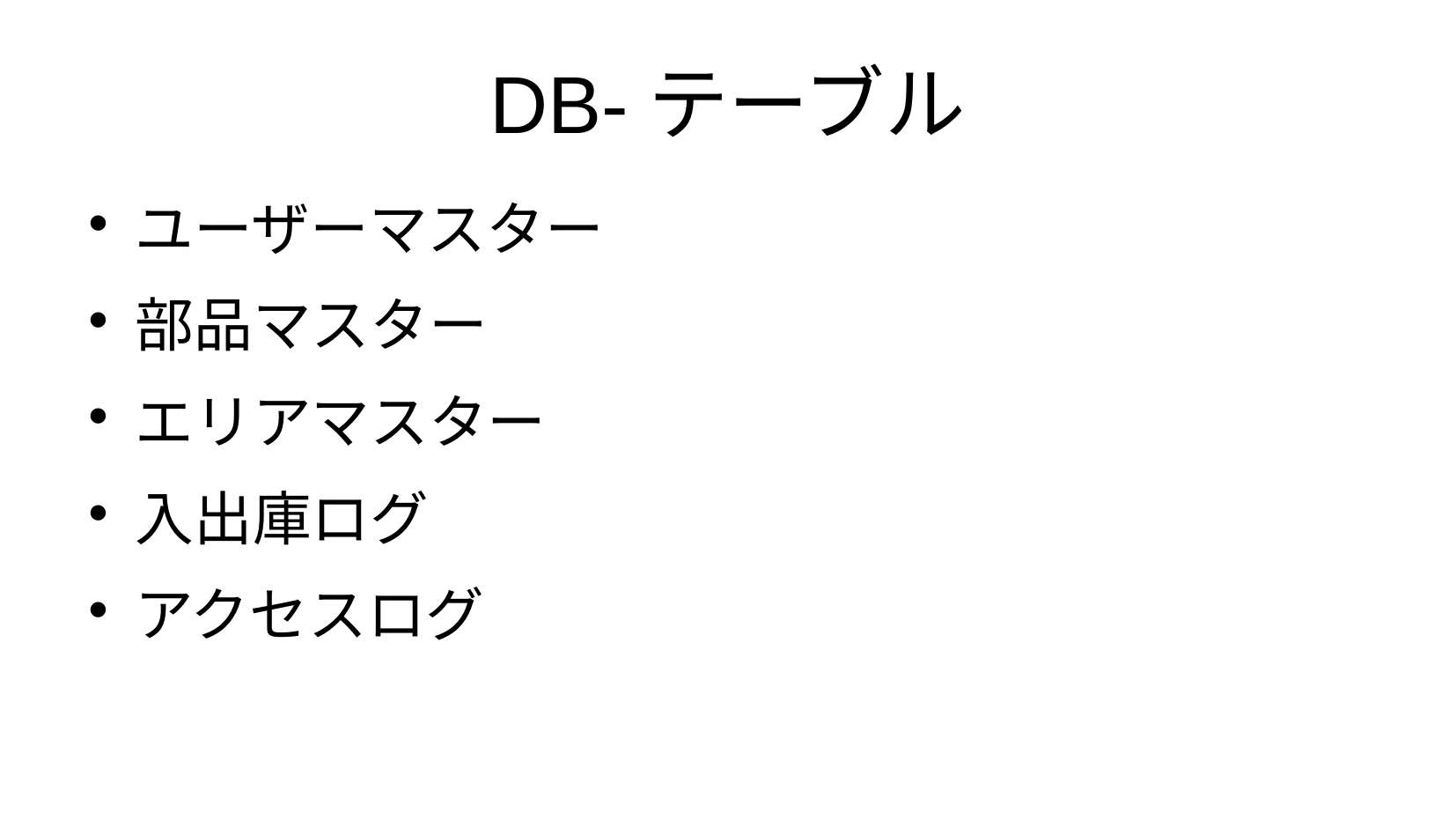

# DB-テーブル
ユーザーマスター
部品マスター
エリアマスター
入出庫ログ
アクセスログ